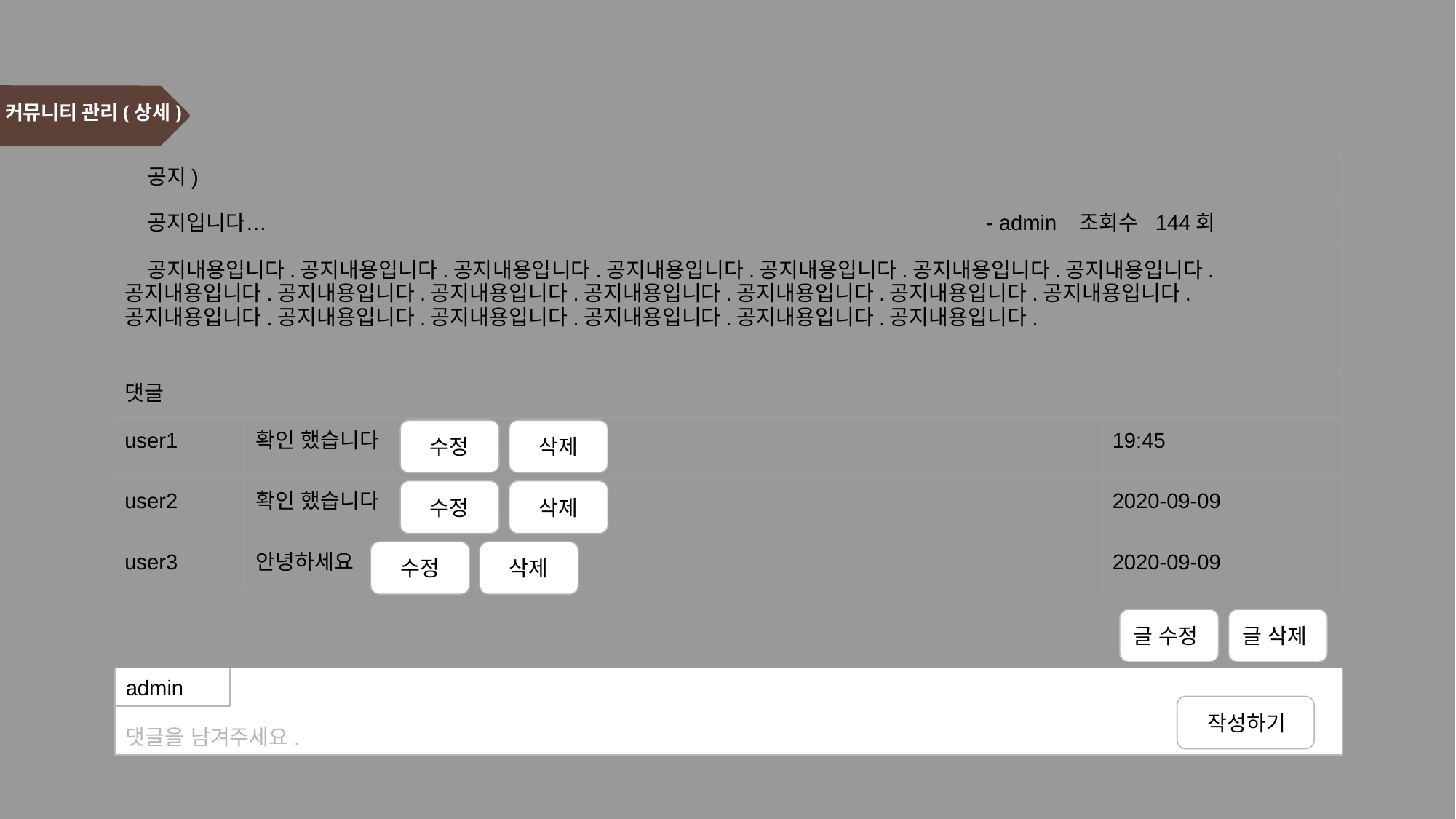

# 커뮤니티 관리(상세)
| 공지) |  |  |
| --- | --- | --- |
| 공지입니다… - admin 조회수 144회 |  |  |
| 공지내용입니다.공지내용입니다.공지내용입니다.공지내용입니다.공지내용입니다.공지내용입니다.공지내용입니다.공지내용입니다.공지내용입니다.공지내용입니다.공지내용입니다.공지내용입니다.공지내용입니다.공지내용입니다.공지내용입니다.공지내용입니다.공지내용입니다.공지내용입니다.공지내용입니다.공지내용입니다. |  |  |
| 댓글 |  |  |
| user1 | 확인 했습니다 | 19:45 |
| user2 | 확인 했습니다 | 2020-09-09 |
| user3 | 안녕하세요 | 2020-09-09 |
수정
삭제
수정
삭제
수정
삭제
글 수정
글 삭제

댓글을 남겨주세요.

admin
  작성하기